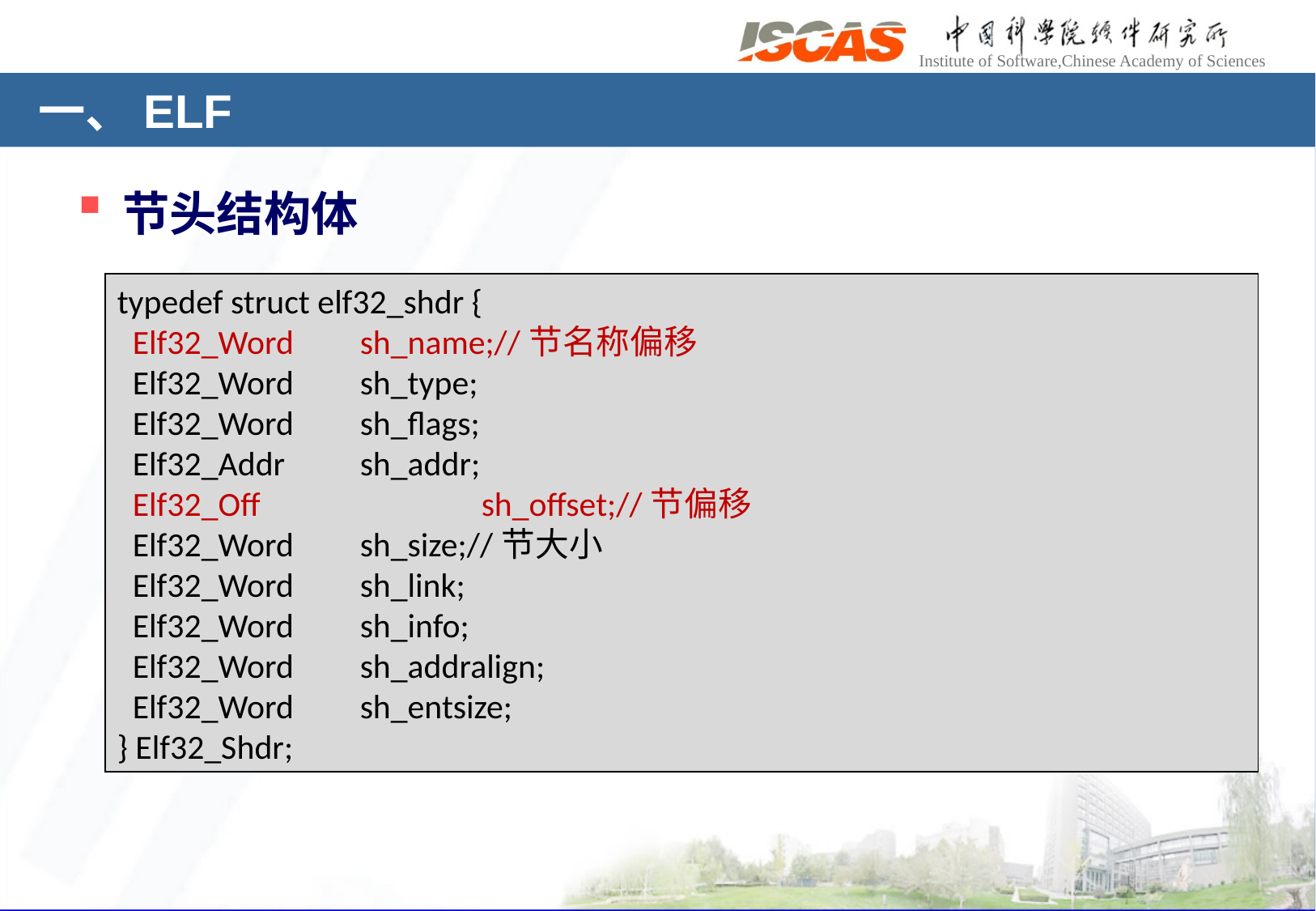

# 一、ELF
节头结构体

typedef struct elf32_shdr {
  Elf32_Word	sh_name;//节名称偏移
  Elf32_Word	sh_type;
  Elf32_Word	sh_flags;
  Elf32_Addr	sh_addr;
  Elf32_Off		sh_offset;//节偏移
  Elf32_Word	sh_size;//节大小
  Elf32_Word	sh_link;
  Elf32_Word	sh_info;
  Elf32_Word	sh_addralign;
  Elf32_Word	sh_entsize;
} Elf32_Shdr;